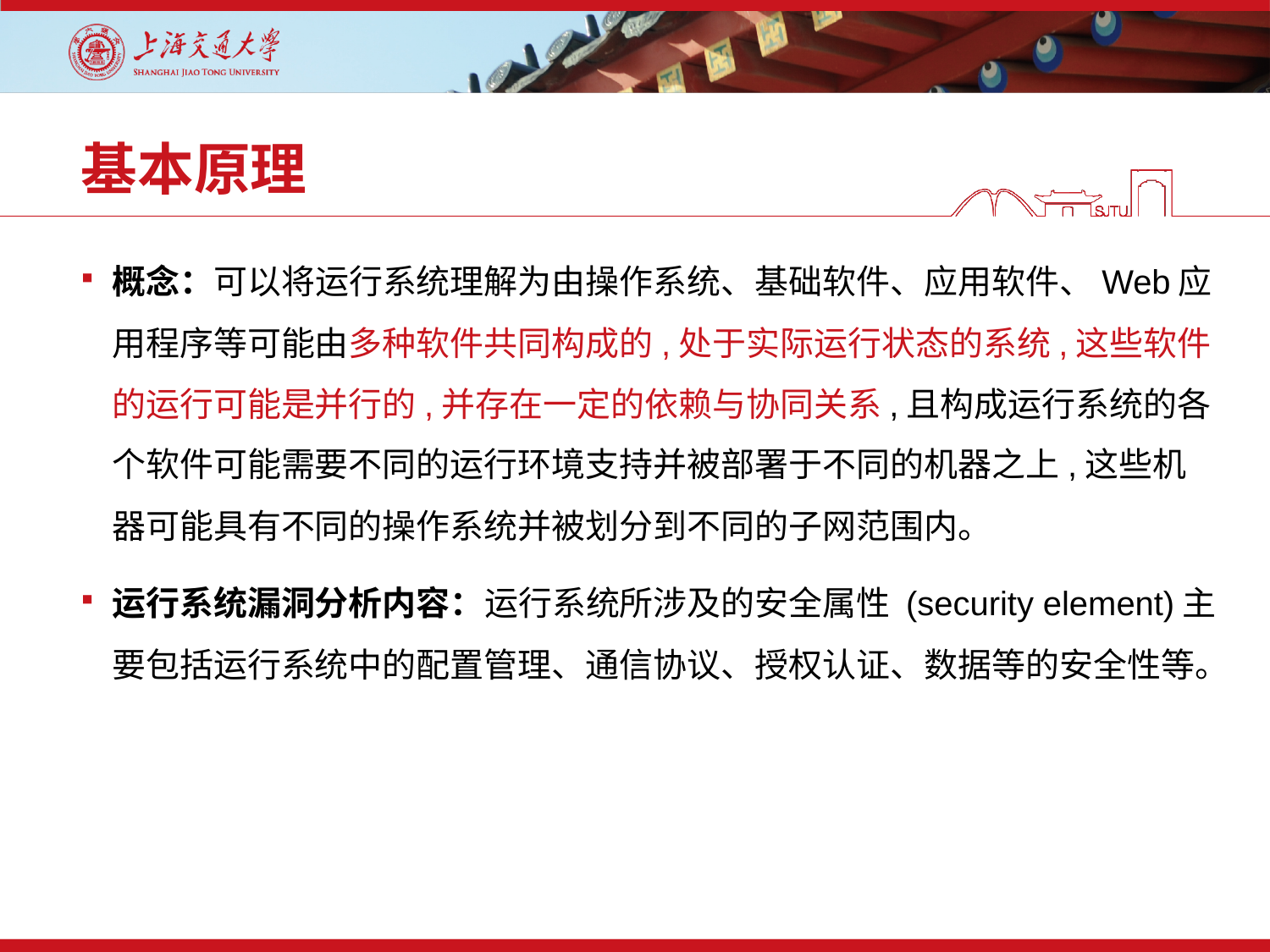

# 基本原理
概念：可以将运行系统理解为由操作系统、基础软件、应用软件、Web应用程序等可能由多种软件共同构成的,处于实际运行状态的系统,这些软件的运行可能是并行的,并存在一定的依赖与协同关系,且构成运行系统的各个软件可能需要不同的运行环境支持并被部署于不同的机器之上,这些机器可能具有不同的操作系统并被划分到不同的子网范围内。
运行系统漏洞分析内容：运行系统所涉及的安全属性 (security element)主要包括运行系统中的配置管理、通信协议、授权认证、数据等的安全性等。